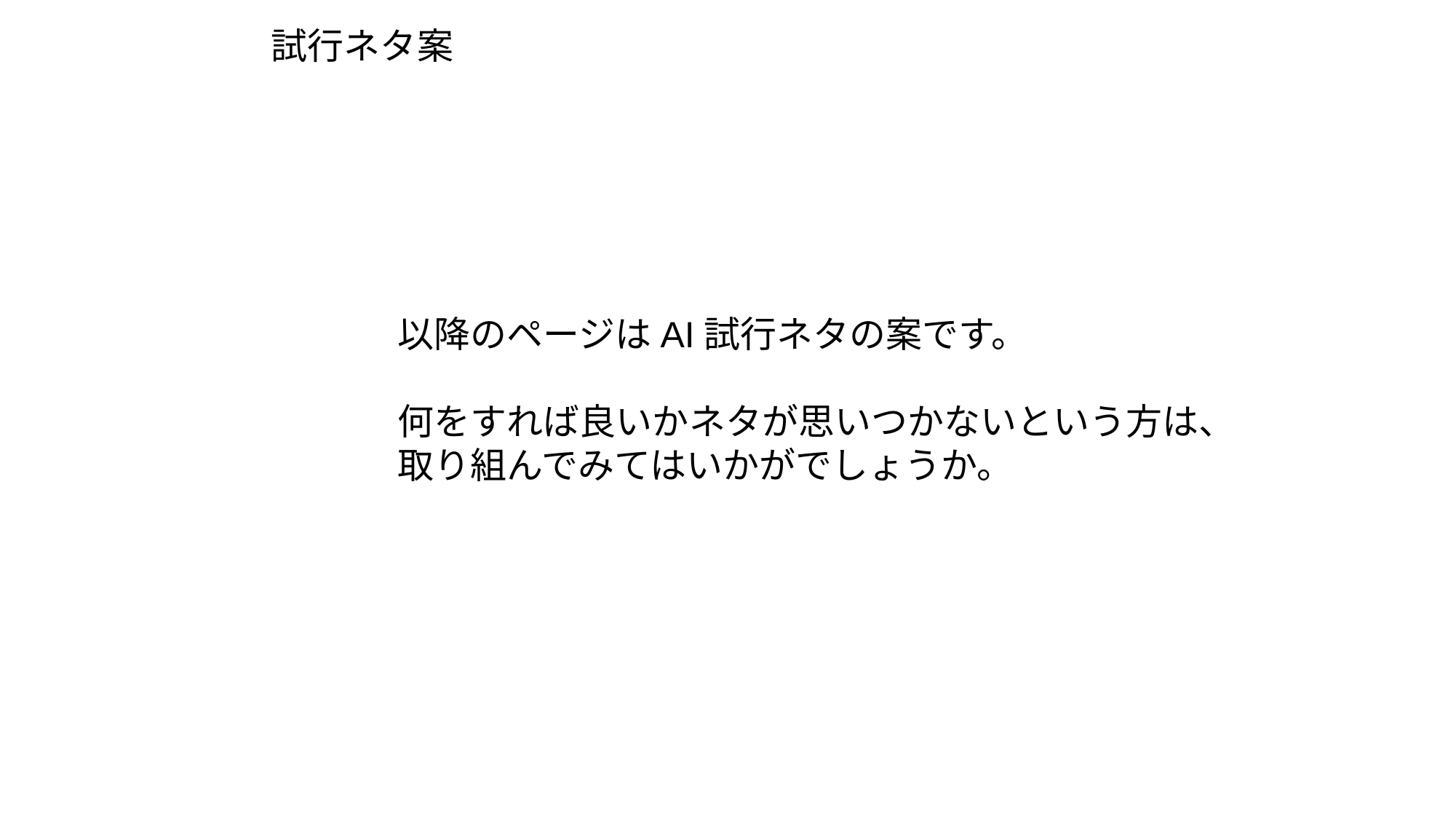

試行ネタ案
以降のページはAI試行ネタの案です。

何をすれば良いかネタが思いつかないという方は、
取り組んでみてはいかがでしょうか。